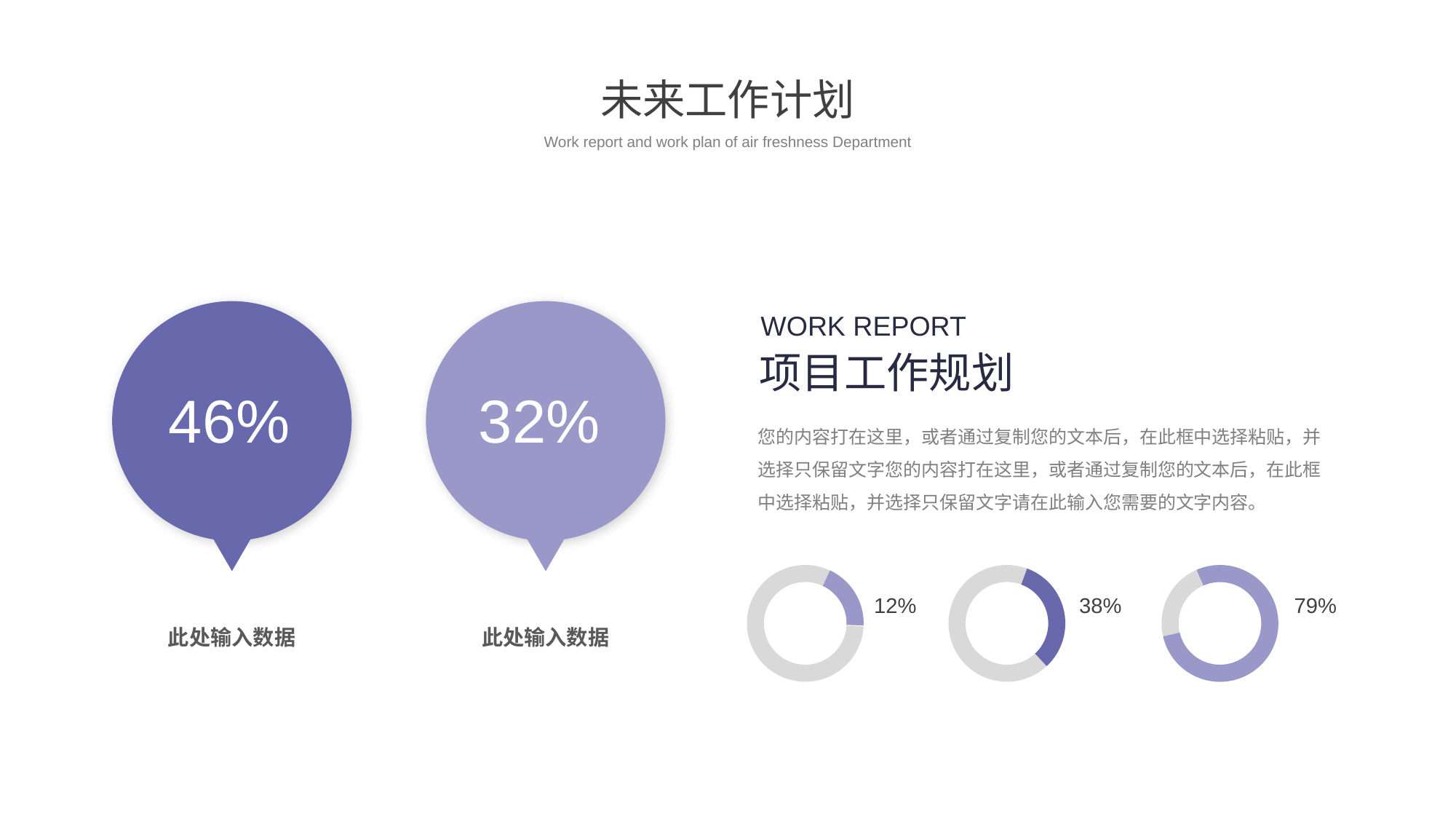

未来工作计划
Work report and work plan of air freshness Department

WORK REPORT
项目工作规划
46%
32%
您的内容打在这里，或者通过复制您的文本后，在此框中选择粘贴，并选择只保留文字您的内容打在这里，或者通过复制您的文本后，在此框中选择粘贴，并选择只保留文字请在此输入您需要的文字内容。

79%
38%
12%
此处输入数据
此处输入数据